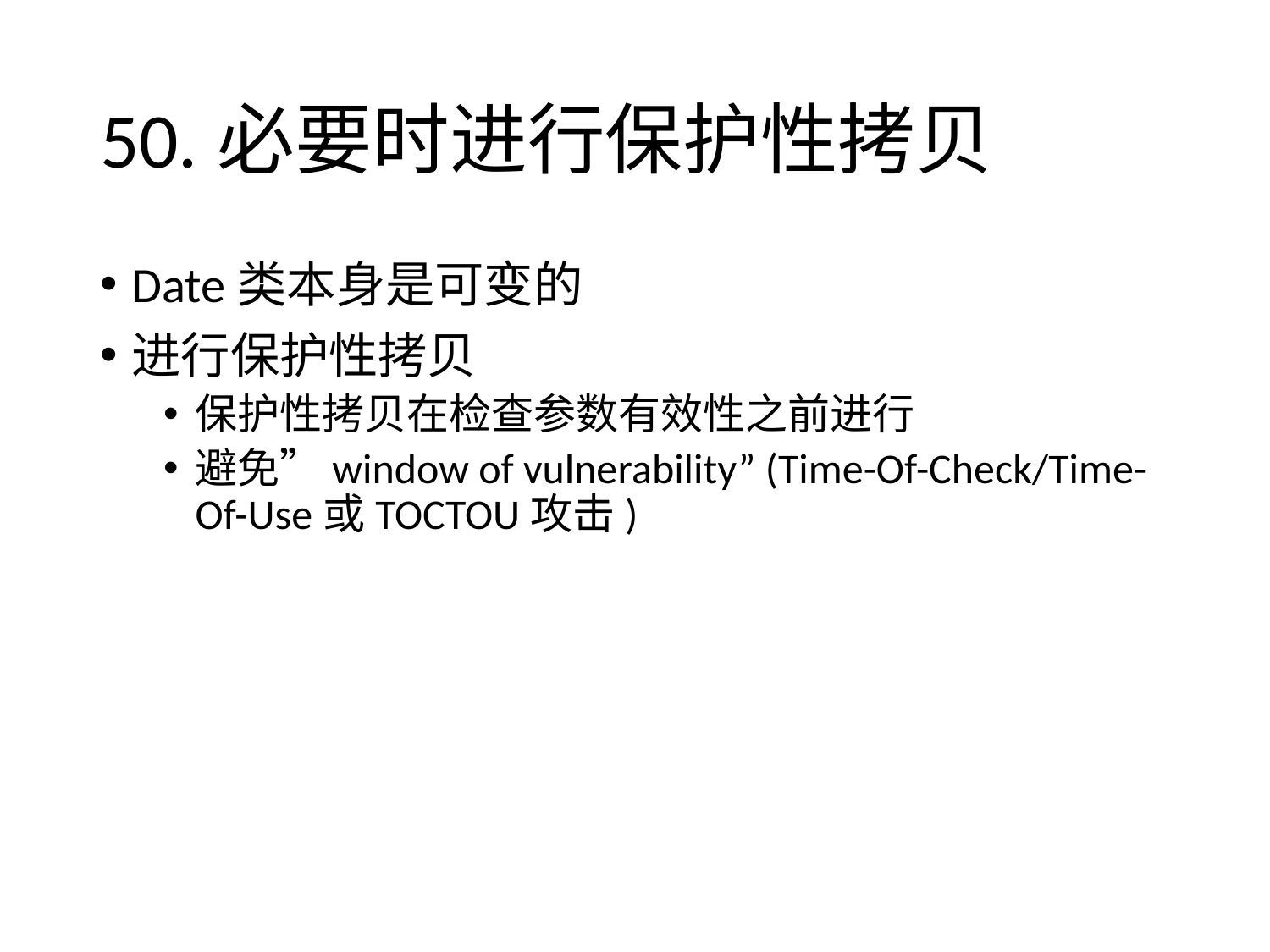

# 50.必要时进行保护性拷贝
Date类本身是可变的
进行保护性拷贝
保护性拷贝在检查参数有效性之前进行
避免”window of vulnerability” (Time-Of-Check/Time-Of-Use或TOCTOU攻击)